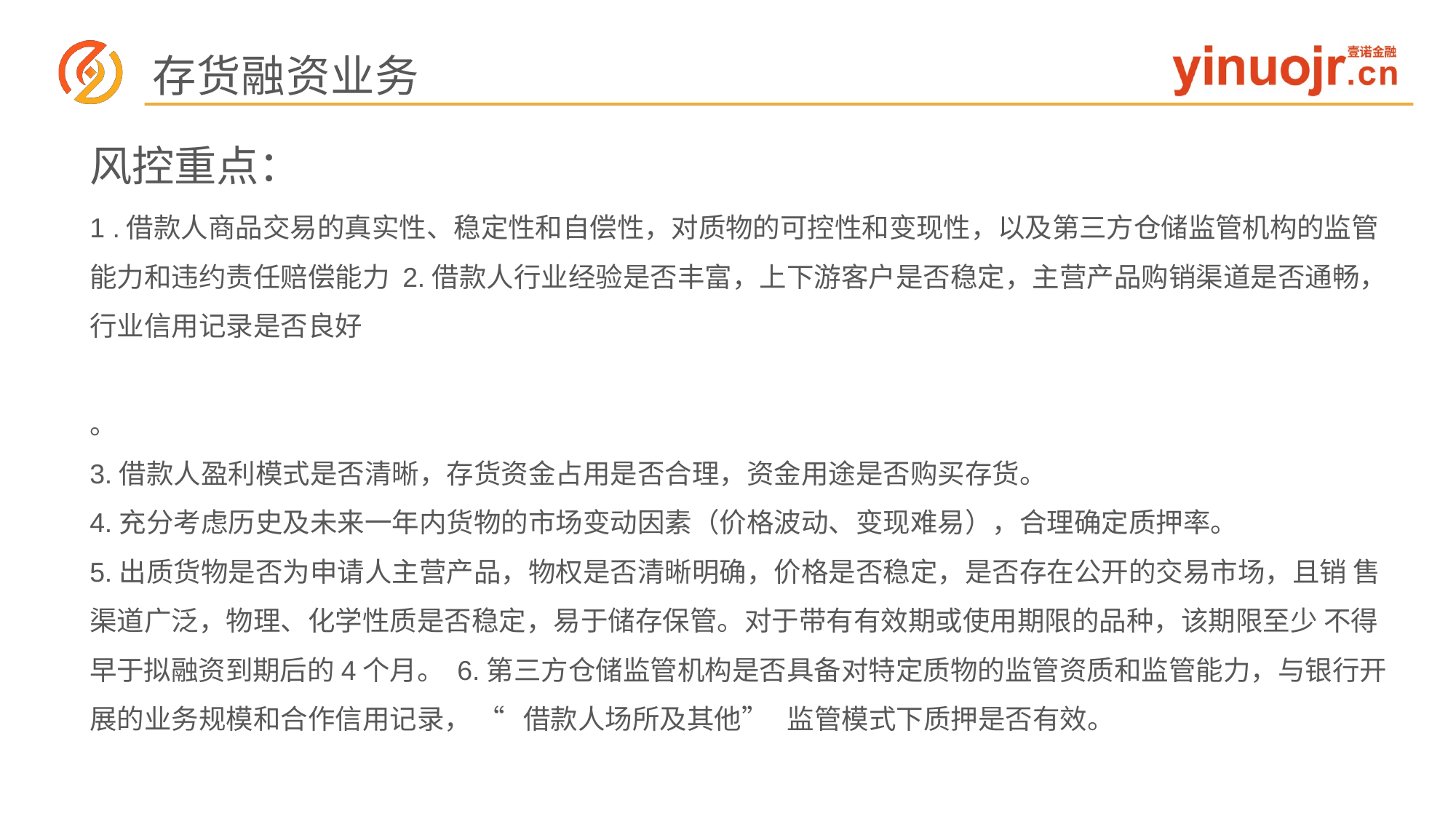

# 存货融资业务
风控重点：
1 .借款人商品交易的真实性、稳定性和自偿性，对质物的可控性和变现性，以及第三方仓储监管机构的监管 能力和违约责任赔偿能力 2.借款人行业经验是否丰富，上下游客户是否稳定，主营产品购销渠道是否通畅，行业信用记录是否良好	。
3.借款人盈利模式是否清晰，存货资金占用是否合理，资金用途是否购买存货。
4.充分考虑历史及未来一年内货物的市场变动因素（价格波动、变现难易），合理确定质押率。
5.出质货物是否为申请人主营产品，物权是否清晰明确，价格是否稳定，是否存在公开的交易市场，且销 售渠道广泛，物理、化学性质是否稳定，易于储存保管。对于带有有效期或使用期限的品种，该期限至少 不得早于拟融资到期后的4个月。 6.第三方仓储监管机构是否具备对特定质物的监管资质和监管能力，与银行开展的业务规模和合作信用记录， “借款人场所及其他”监管模式下质押是否有效。